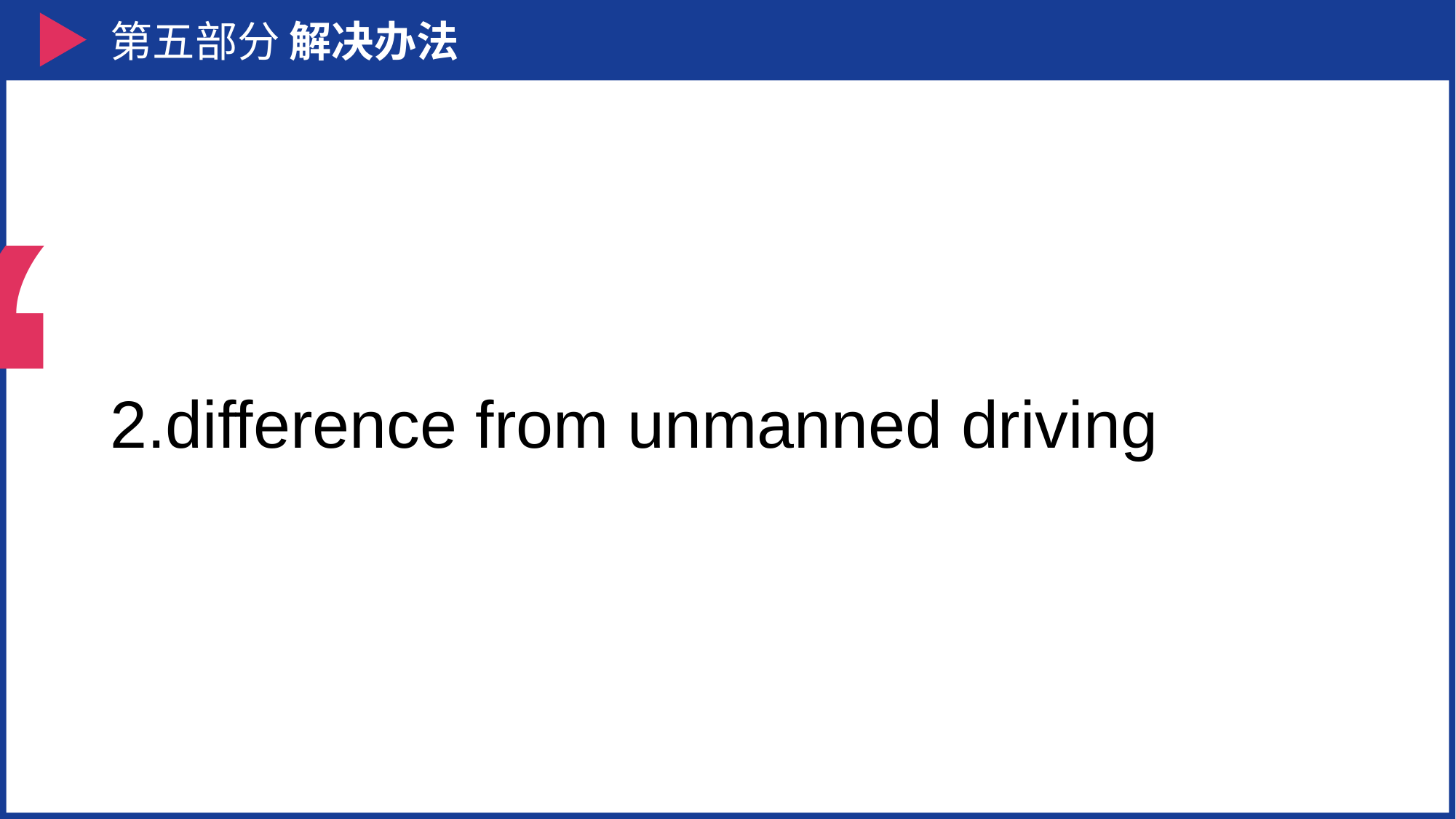

第五部分 解决办法
“
2.difference from unmanned driving